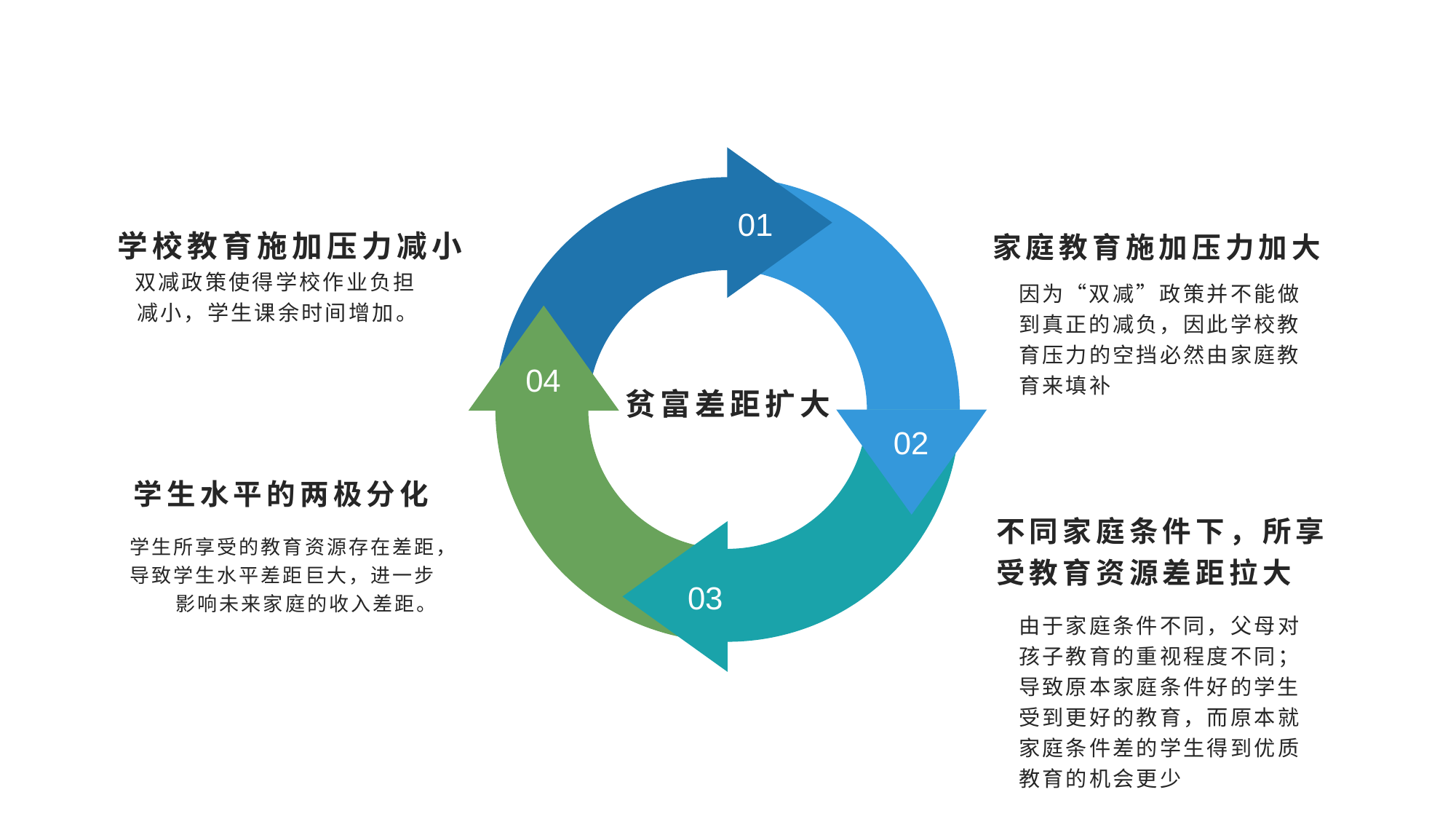

学校教育施加压力减小

01
家庭教育施加压力加大
双减政策使得学校作业负担减小，学生课余时间增加。
因为“双减”政策并不能做到真正的减负，因此学校教育压力的空挡必然由家庭教育来填补

贫富差距扩大
04

02
学生水平的两极分化
不同家庭条件下，所享受教育资源差距拉大
学生所享受的教育资源存在差距，导致学生水平差距巨大，进一步影响未来家庭的收入差距。

03
由于家庭条件不同，父母对孩子教育的重视程度不同；导致原本家庭条件好的学生受到更好的教育，而原本就家庭条件差的学生得到优质教育的机会更少